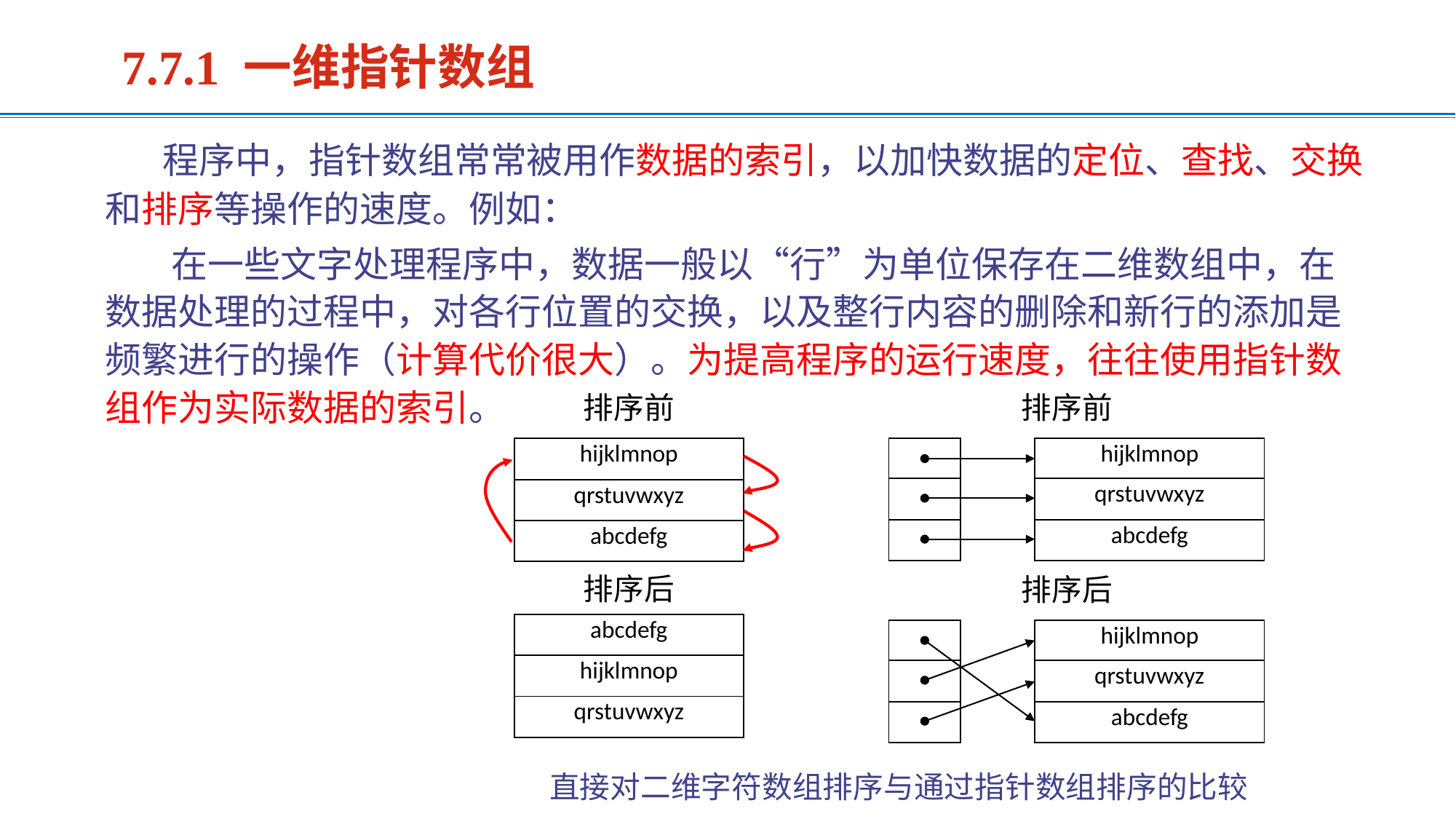

7.7.1 一维指针数组
      程序中，指针数组常常被用作数据的索引，以加快数据的定位、查找、交换和排序等操作的速度。例如：
       在一些文字处理程序中，数据一般以“行”为单位保存在二维数组中，在数据处理的过程中，对各行位置的交换，以及整行内容的删除和新行的添加是频繁进行的操作（计算代价很大）。为提高程序的运行速度，往往使用指针数组作为实际数据的索引。
排序前
排序前
| hijklmnop |
| --- |
| qrstuvwxyz |
| abcdefg |
|  |
| --- |
|  |
|  |
| hijklmnop |
| --- |
| qrstuvwxyz |
| abcdefg |

排序后
排序后
| abcdefg |
| --- |
| hijklmnop |
| qrstuvwxyz |
|  |
| --- |
|  |
|  |
| hijklmnop |
| --- |
| qrstuvwxyz |
| abcdefg |
直接对二维字符数组排序与通过指针数组排序的比较